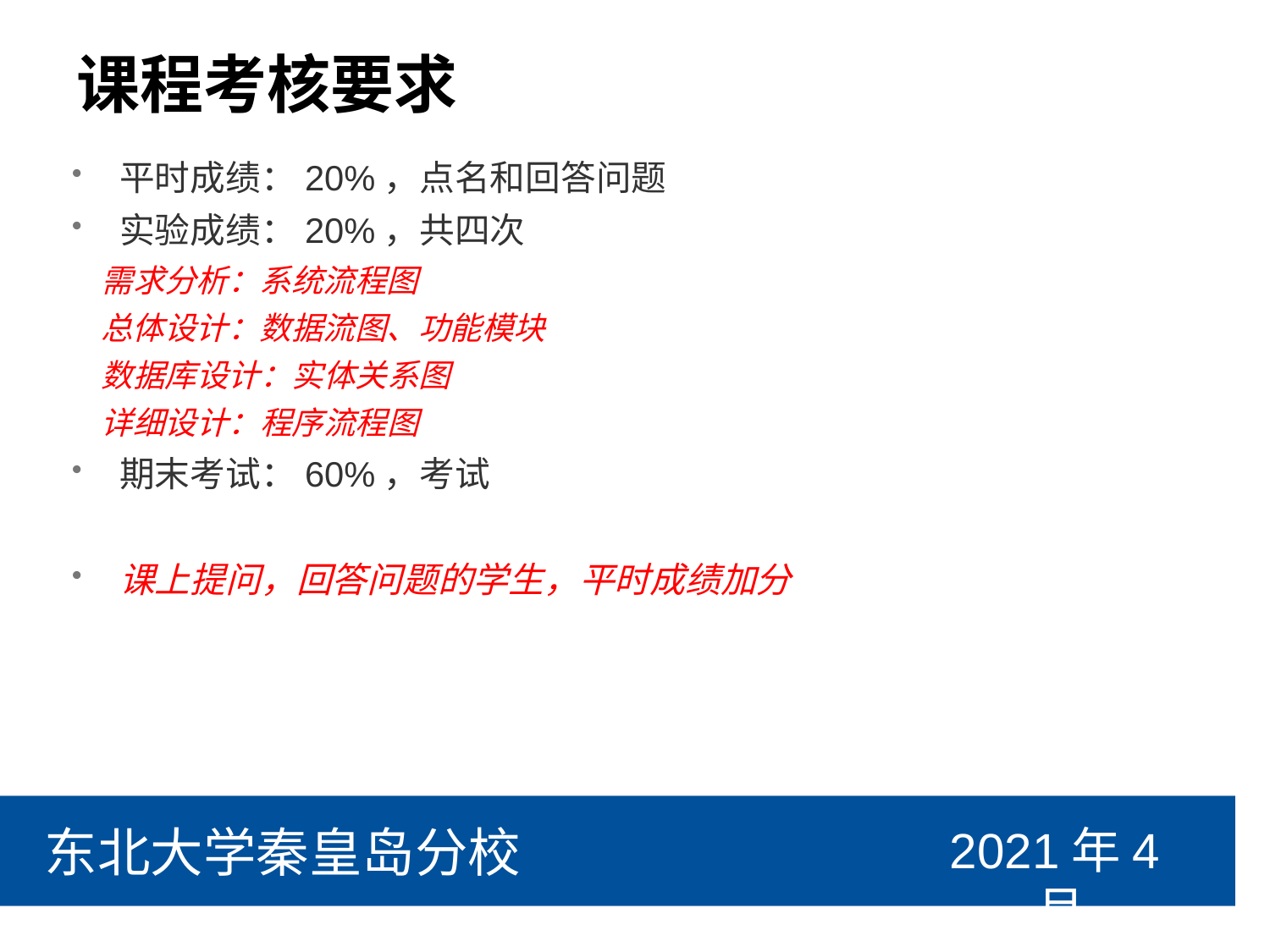

# 课程考核要求
平时成绩：20%，点名和回答问题
实验成绩：20%，共四次
   需求分析：系统流程图
   总体设计：数据流图、功能模块
   数据库设计：实体关系图
   详细设计：程序流程图
期末考试：60%，考试

课上提问，回答问题的学生，平时成绩加分